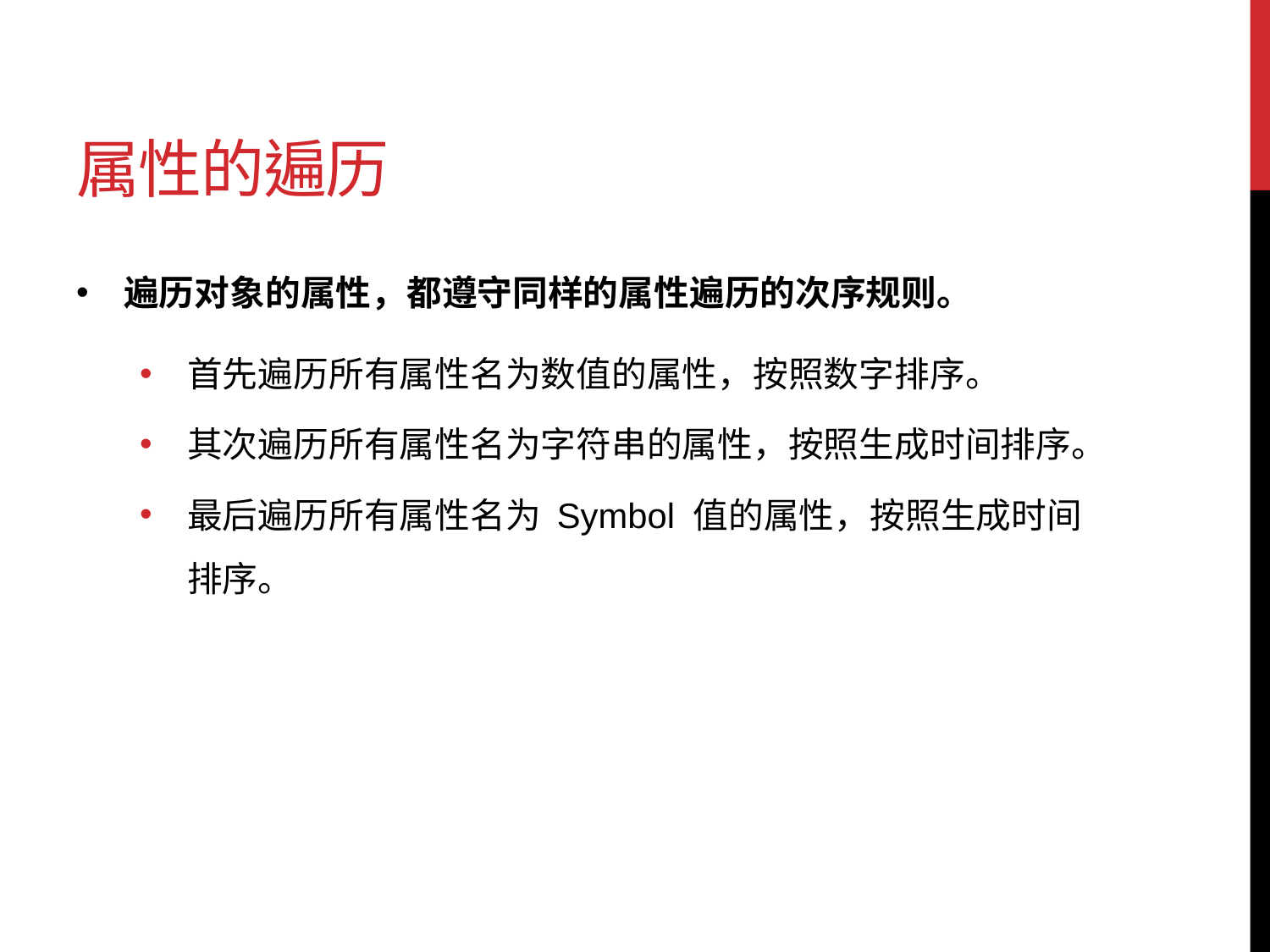

# 属性的遍历
遍历对象的属性，都遵守同样的属性遍历的次序规则。
首先遍历所有属性名为数值的属性，按照数字排序。
其次遍历所有属性名为字符串的属性，按照生成时间排序。
最后遍历所有属性名为 Symbol 值的属性，按照生成时间排序。